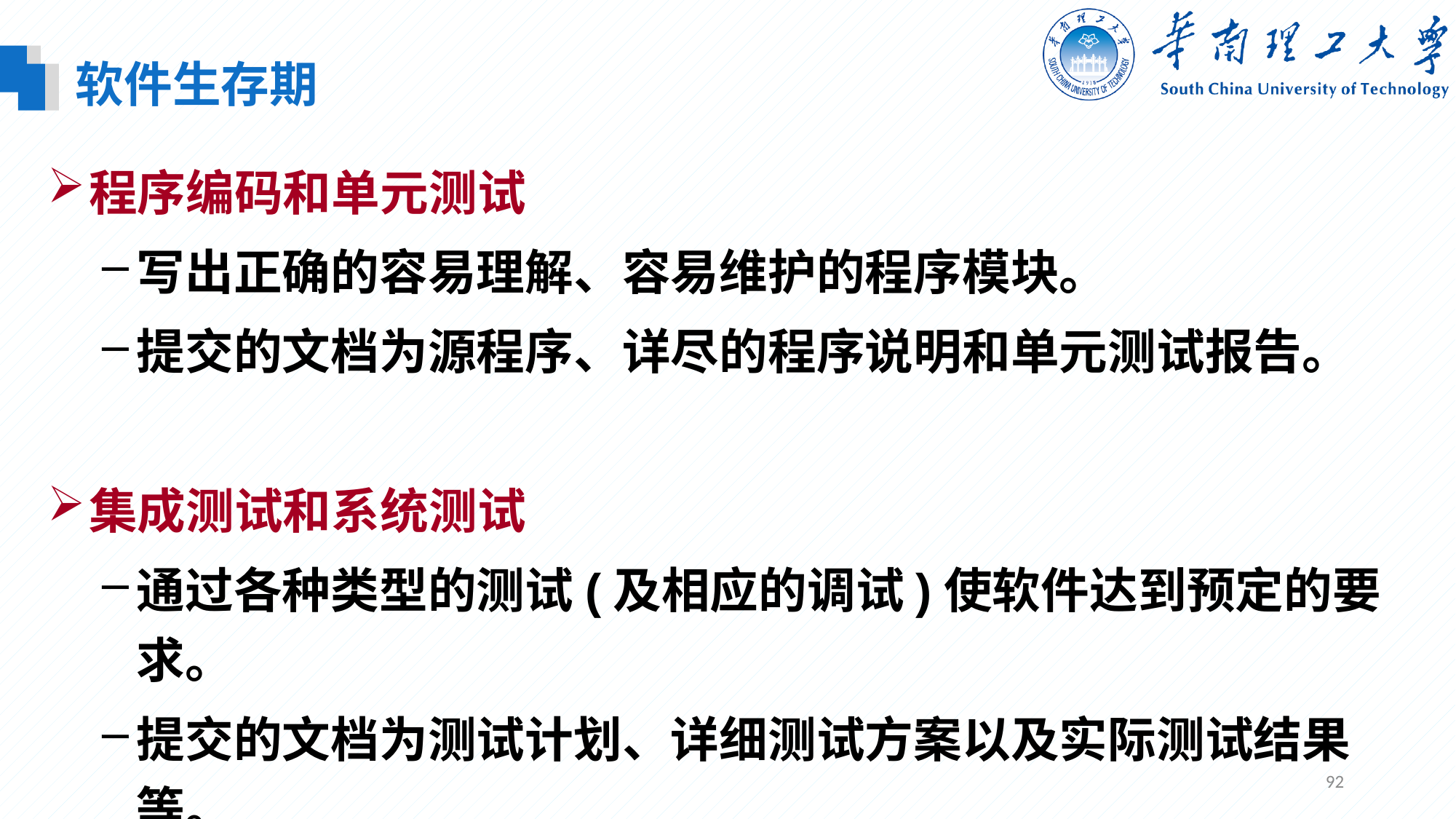

软件生存期
程序编码和单元测试
写出正确的容易理解、容易维护的程序模块。
提交的文档为源程序、详尽的程序说明和单元测试报告。

集成测试和系统测试
通过各种类型的测试(及相应的调试)使软件达到预定的要求。
提交的文档为测试计划、详细测试方案以及实际测试结果等。
92